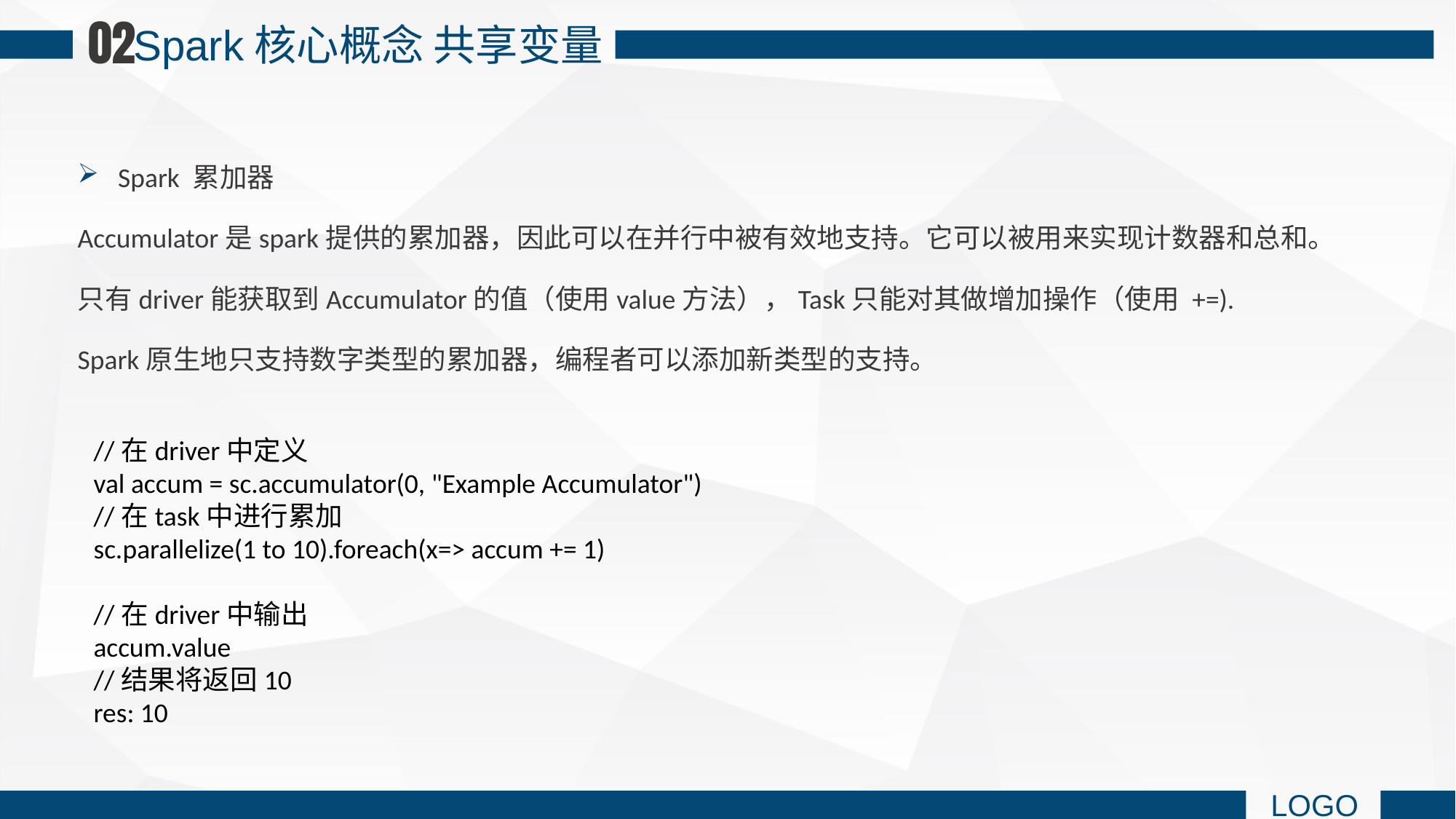

02
Spark核心概念 共享变量

 Spark 累加器

Accumulator是spark提供的累加器，因此可以在并行中被有效地支持。它可以被用来实现计数器和总和。

只有driver能获取到Accumulator的值（使用value方法），Task只能对其做增加操作（使用 +=).

Spark原生地只支持数字类型的累加器，编程者可以添加新类型的支持。
//在driver中定义
val accum = sc.accumulator(0, "Example Accumulator")
//在task中进行累加
sc.parallelize(1 to 10).foreach(x=> accum += 1)

//在driver中输出
accum.value
//结果将返回10
res: 10
LOGO